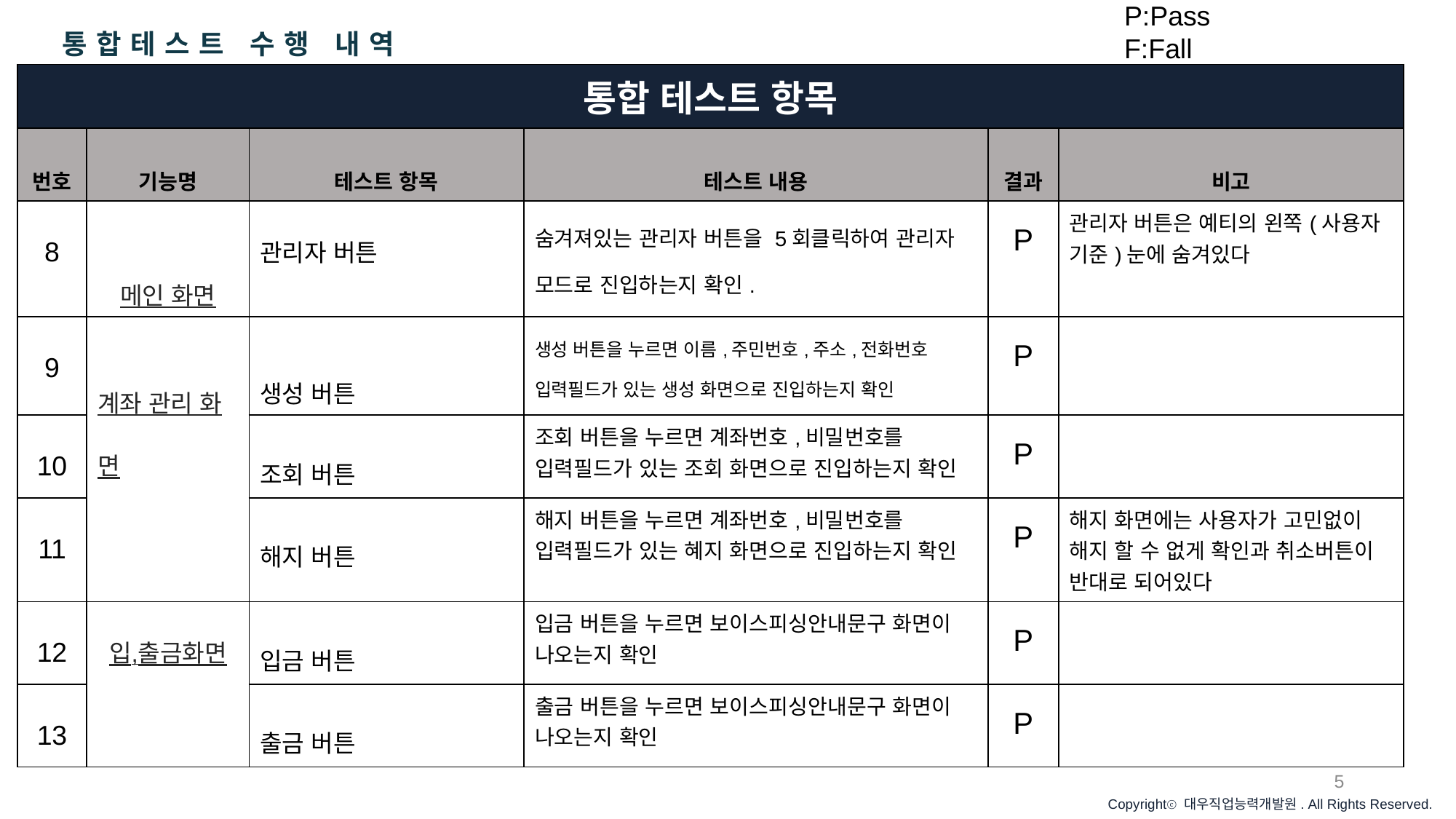

P:Pass
F:Fall
통합테스트 수행 내역
| 통합 테스트 항목 |  |  |  |  |  |
| --- | --- | --- | --- | --- | --- |
| 번호 | 기능명 | 테스트 항목 | 테스트 내용 | 결과 | 비고 |
| 8 | 메인 화면 | 관리자 버튼 | 숨겨져있는 관리자 버튼을 5회클릭하여 관리자 모드로 진입하는지 확인. | P | 관리자 버튼은 예티의 왼쪽(사용자 기준)눈에 숨겨있다 |
| 9 | 계좌 관리 화면 | 생성 버튼 | 생성 버튼을 누르면 이름,주민번호,주소,전화번호 입력필드가 있는 생성 화면으로 진입하는지 확인 | P |  |
| 10 |  | 조회 버튼 | 조회 버튼을 누르면 계좌번호,비밀번호를 입력필드가 있는 조회 화면으로 진입하는지 확인 | P |  |
| 11 |  | 해지 버튼 | 해지 버튼을 누르면 계좌번호,비밀번호를 입력필드가 있는 혜지 화면으로 진입하는지 확인 | P | 해지 화면에는 사용자가 고민없이 해지 할 수 없게 확인과 취소버튼이 반대로 되어있다 |
| 12 | 입,출금화면 | 입금 버튼 | 입금 버튼을 누르면 보이스피싱안내문구 화면이 나오는지 확인 | P |  |
| 13 |  | 출금 버튼 | 출금 버튼을 누르면 보이스피싱안내문구 화면이 나오는지 확인 | P |  |
5